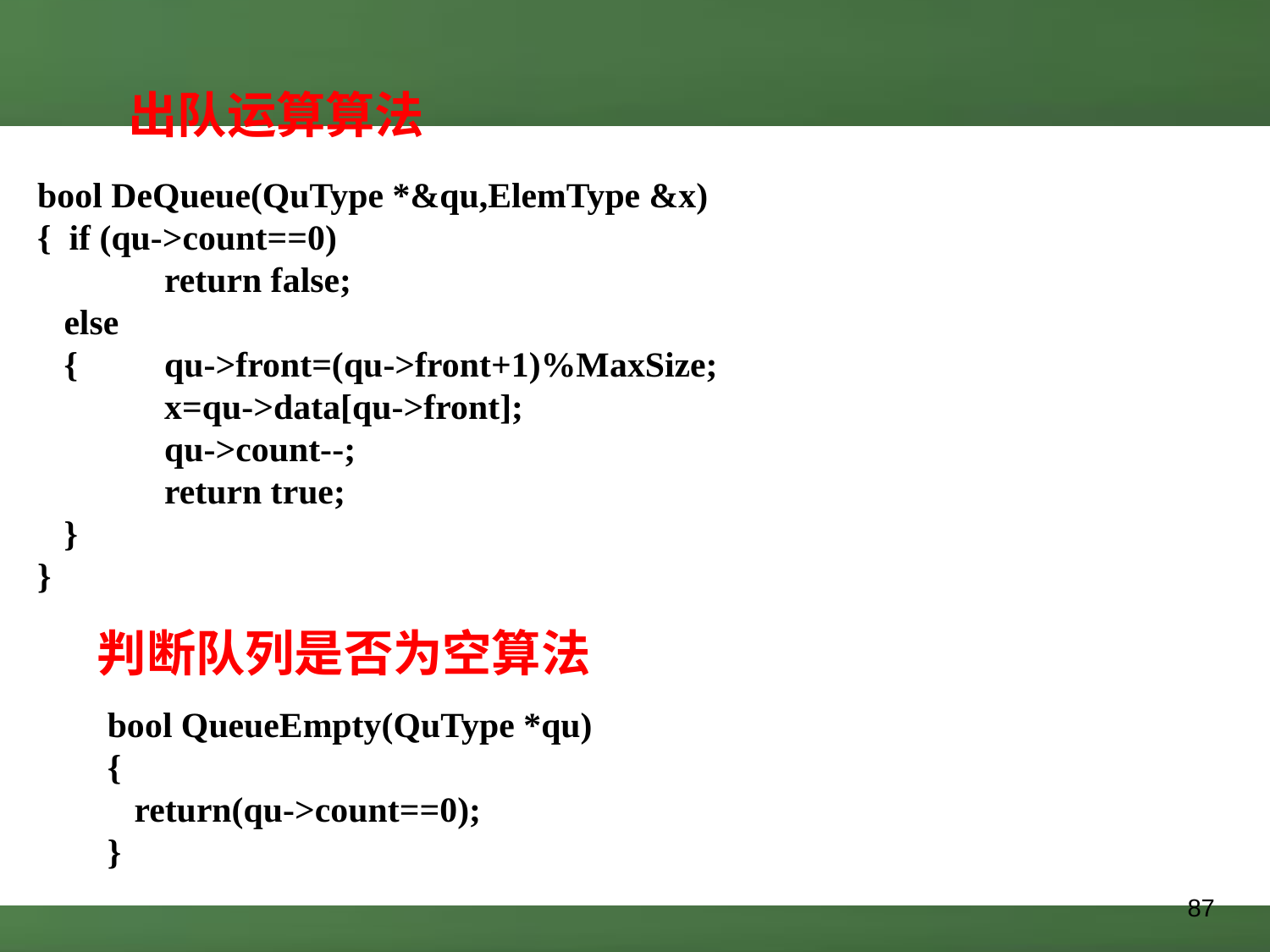

出队运算算法
bool DeQueue(QuType *&qu,ElemType &x)
{  if (qu->count==0)
	return false;
   else
   {	qu->front=(qu->front+1)%MaxSize;
	x=qu->data[qu->front];
	qu->count--;
	return true;
   }
}
判断队列是否为空算法
bool QueueEmpty(QuType *qu)
{
   return(qu->count==0);
}
87